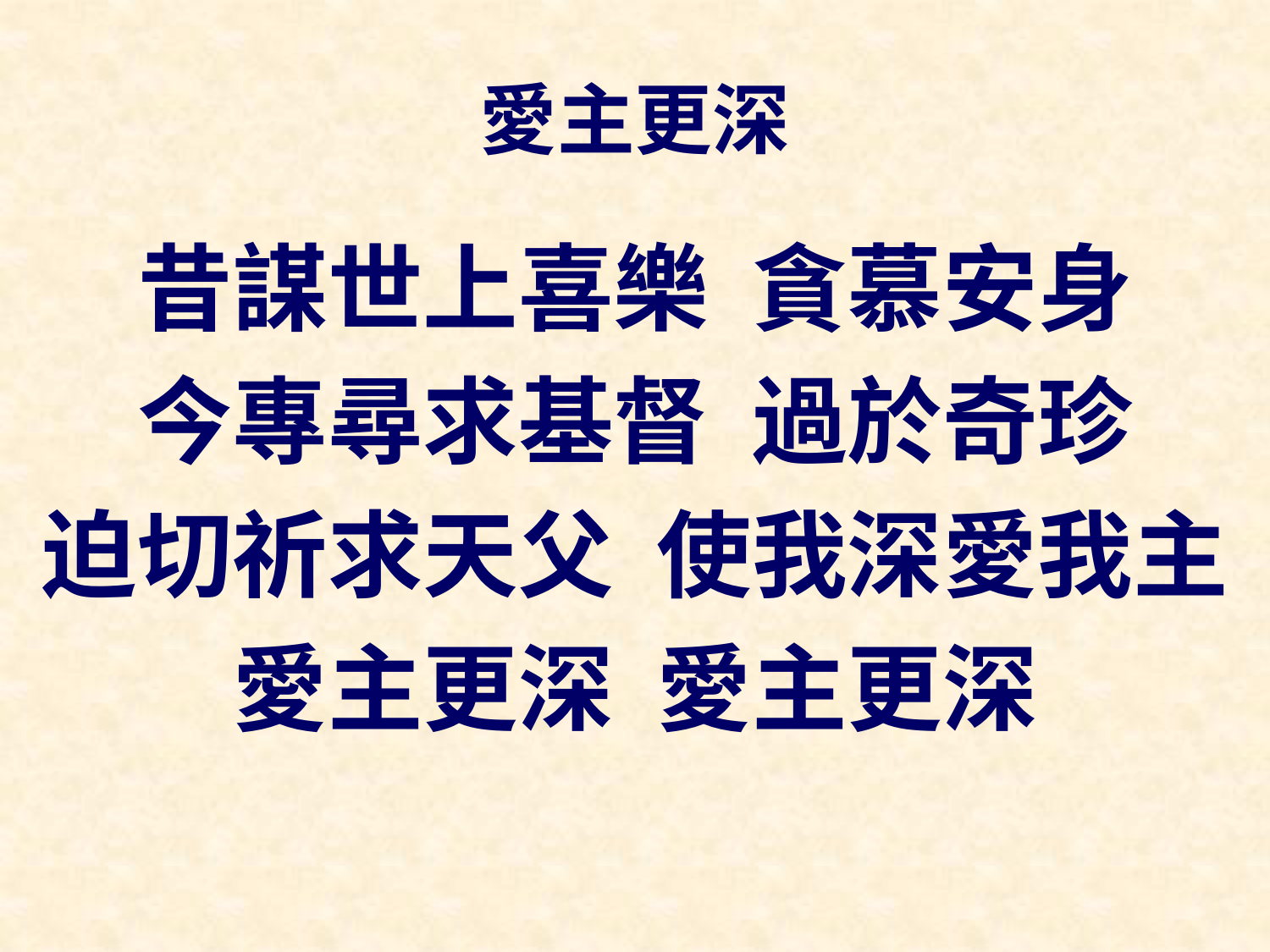

# 愛主更深
昔謀世上喜樂  貪慕安身
今專尋求基督  過於奇珍
迫切祈求天父  使我深愛我主
愛主更深  愛主更深